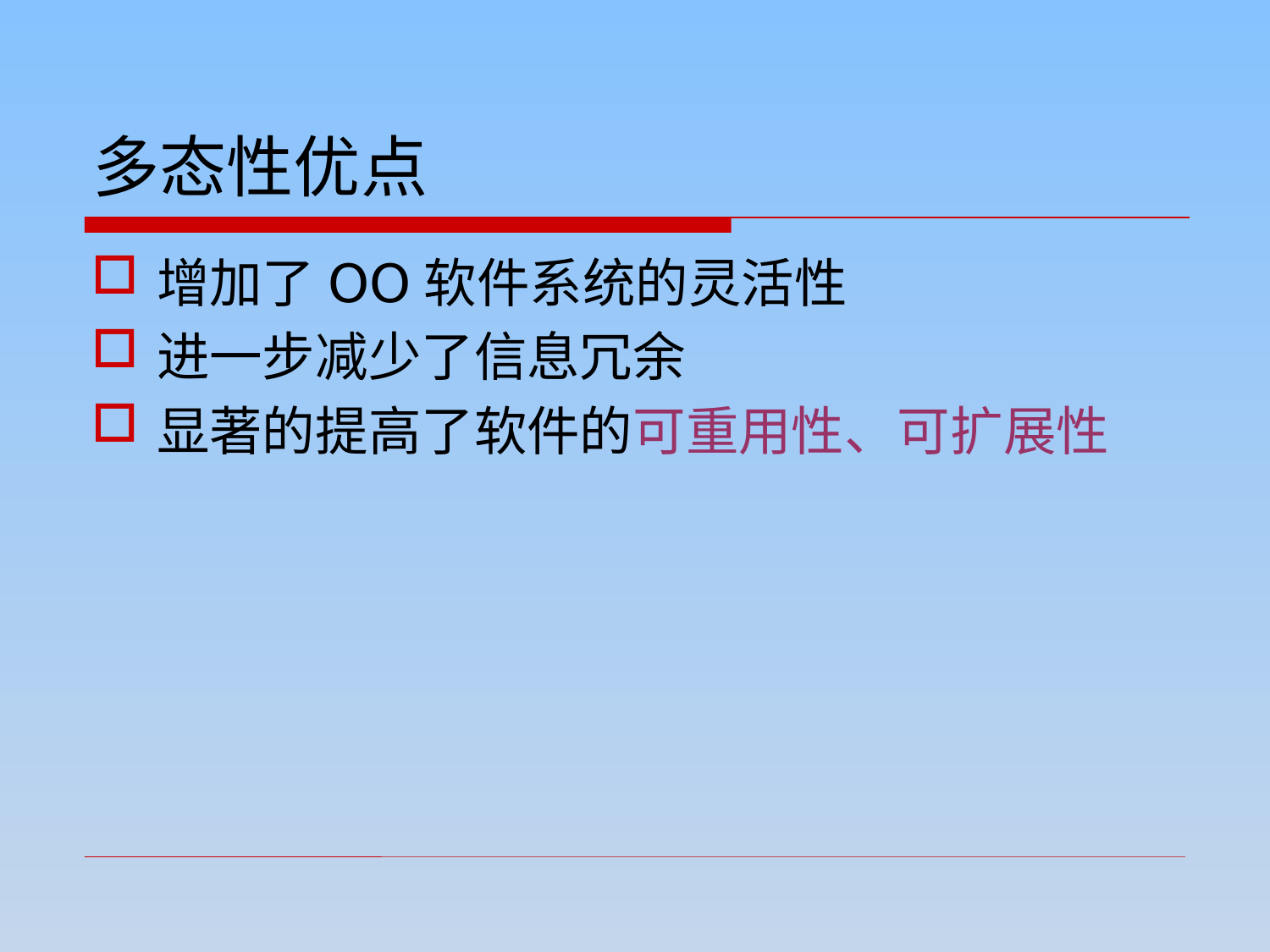

多态性优点
增加了OO软件系统的灵活性
进一步减少了信息冗余
显著的提高了软件的可重用性、可扩展性